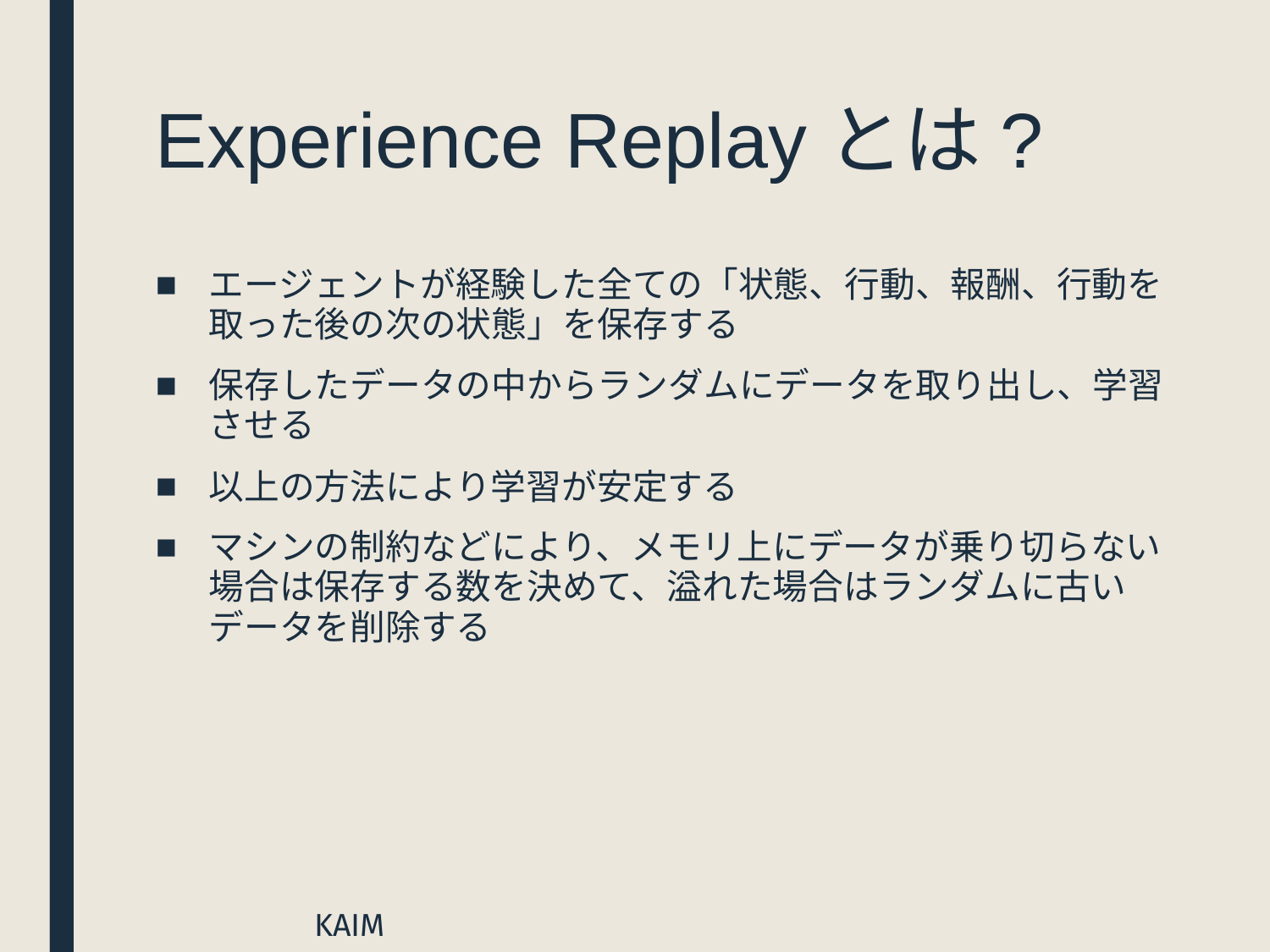

# Experience Replayとは?
エージェントが経験した全ての「状態、行動、報酬、行動を取った後の次の状態」を保存する
保存したデータの中からランダムにデータを取り出し、学習させる
以上の方法により学習が安定する
マシンの制約などにより、メモリ上にデータが乗り切らない場合は保存する数を決めて、溢れた場合はランダムに古いデータを削除する
KAIM